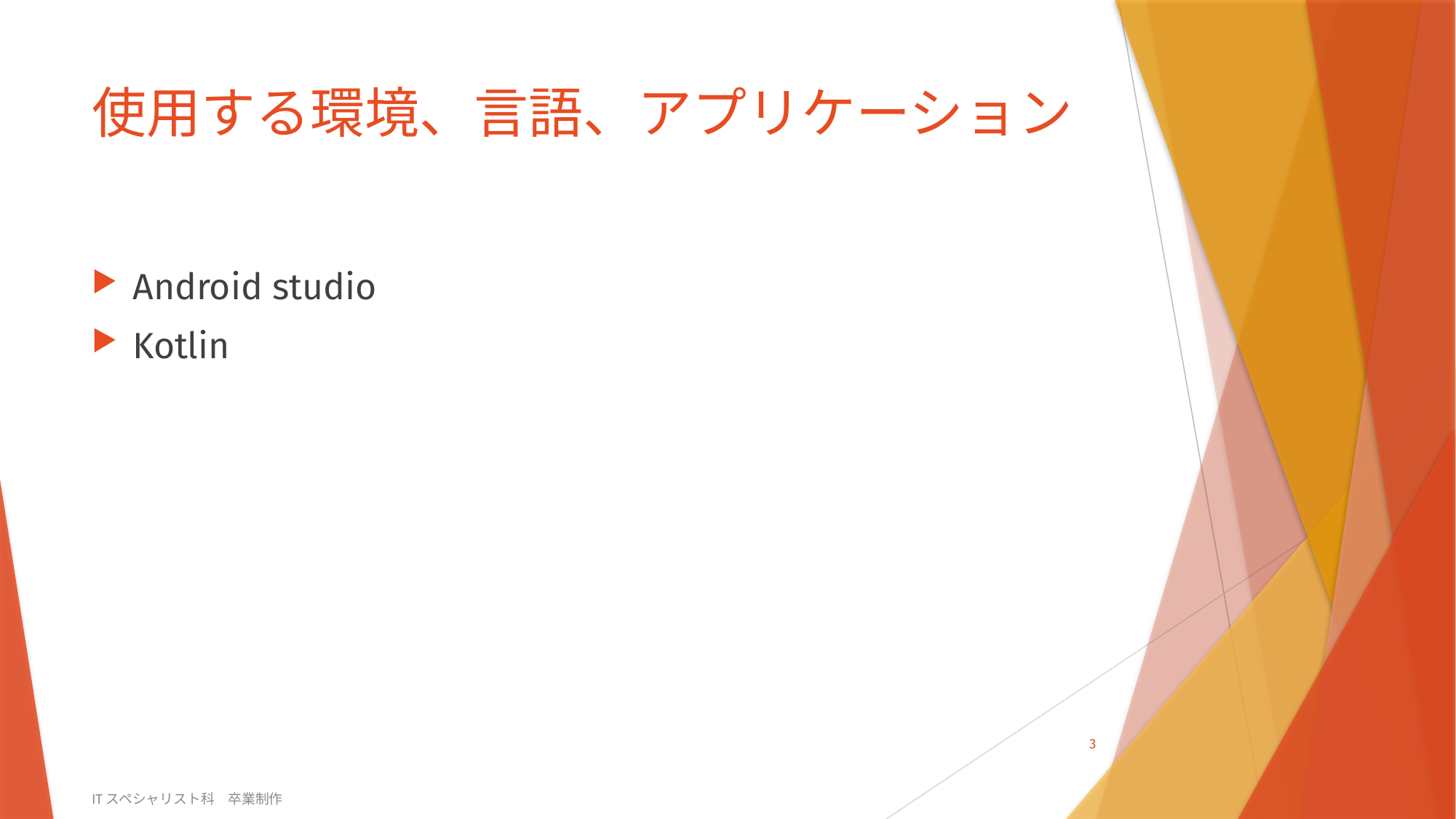

# 使用する環境、言語、アプリケーション
Android studio
Kotlin
3
ITスペシャリスト科　卒業制作